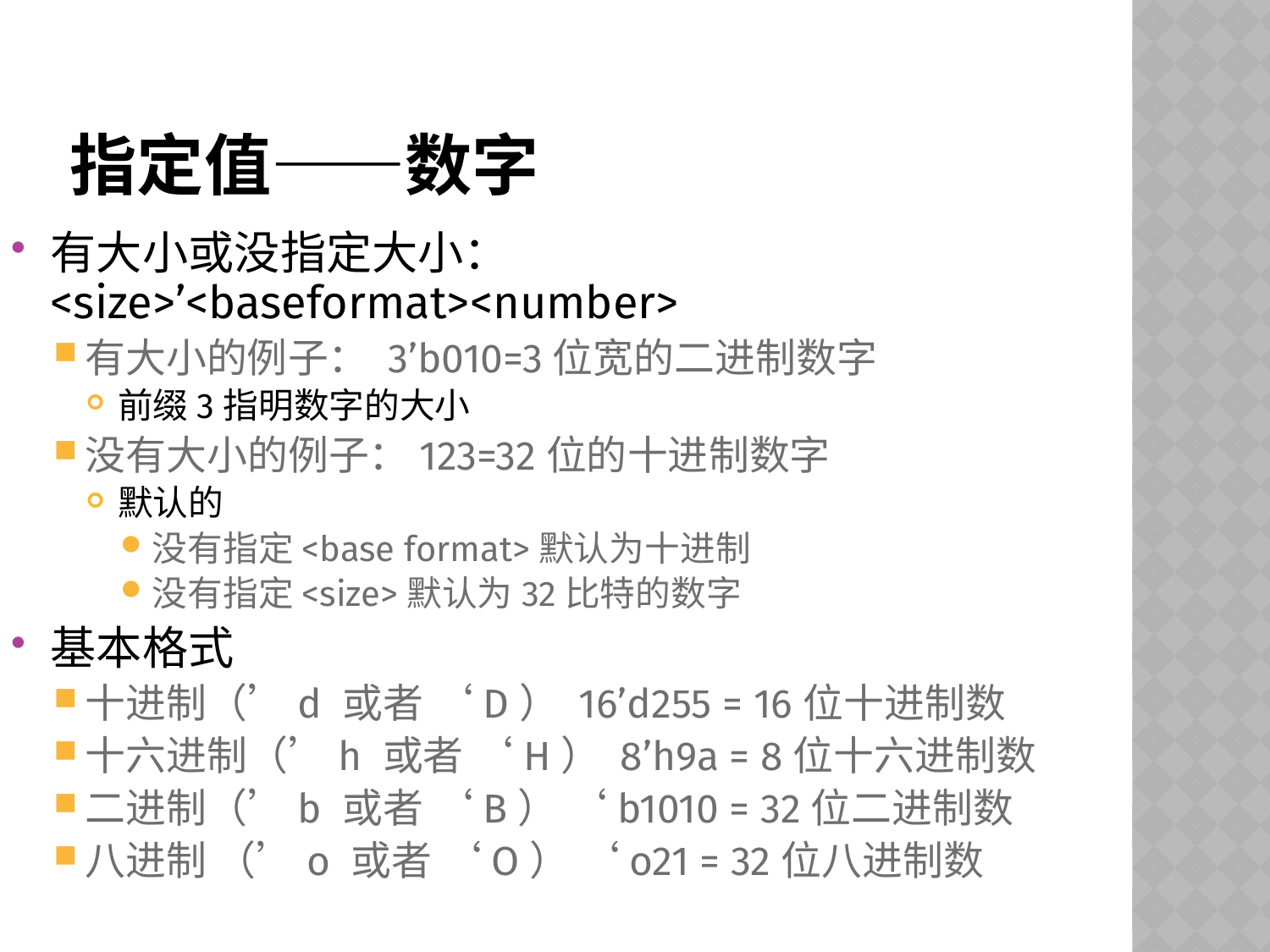

# 指定值——数字
有大小或没指定大小：<size>’<baseformat><number>
有大小的例子： 3’b010=3位宽的二进制数字
前缀3指明数字的大小
没有大小的例子：123=32位的十进制数字
默认的
没有指定<base format>默认为十进制
没有指定<size>默认为32比特的数字
基本格式
十进制（’d 或者 ‘D） 16’d255 = 16位十进制数
十六进制（’h 或者 ‘H） 8’h9a = 8位十六进制数
二进制（’b 或者 ‘B） ‘b1010 = 32位二进制数
八进制 （’o 或者 ‘O） ‘o21 = 32位八进制数